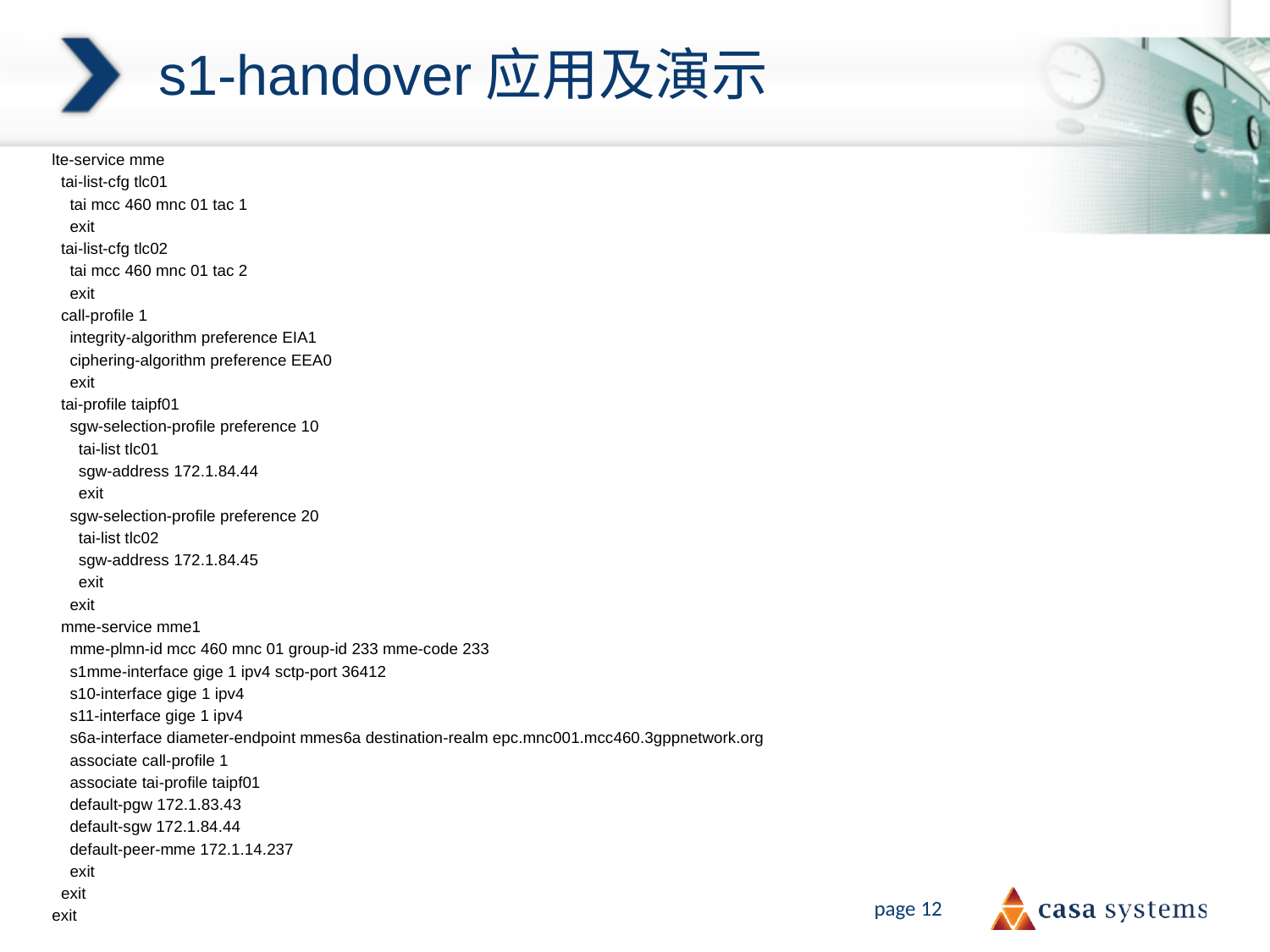

# s1-handover应用及演示
lte-service mme
  tai-list-cfg tlc01
    tai mcc 460 mnc 01 tac 1
    exit
  tai-list-cfg tlc02
    tai mcc 460 mnc 01 tac 2
    exit
  call-profile 1
    integrity-algorithm preference EIA1
    ciphering-algorithm preference EEA0
    exit
  tai-profile taipf01
    sgw-selection-profile preference 10
      tai-list tlc01
      sgw-address 172.1.84.44
      exit
    sgw-selection-profile preference 20
      tai-list tlc02
      sgw-address 172.1.84.45
      exit
    exit
  mme-service mme1
    mme-plmn-id mcc 460 mnc 01 group-id 233 mme-code 233
    s1mme-interface gige 1 ipv4 sctp-port 36412
    s10-interface gige 1 ipv4
    s11-interface gige 1 ipv4
    s6a-interface diameter-endpoint mmes6a destination-realm epc.mnc001.mcc460.3gppnetwork.org
    associate call-profile 1
    associate tai-profile taipf01
    default-pgw 172.1.83.43
    default-sgw 172.1.84.44
    default-peer-mme 172.1.14.237
    exit
  exit
exit
page 12